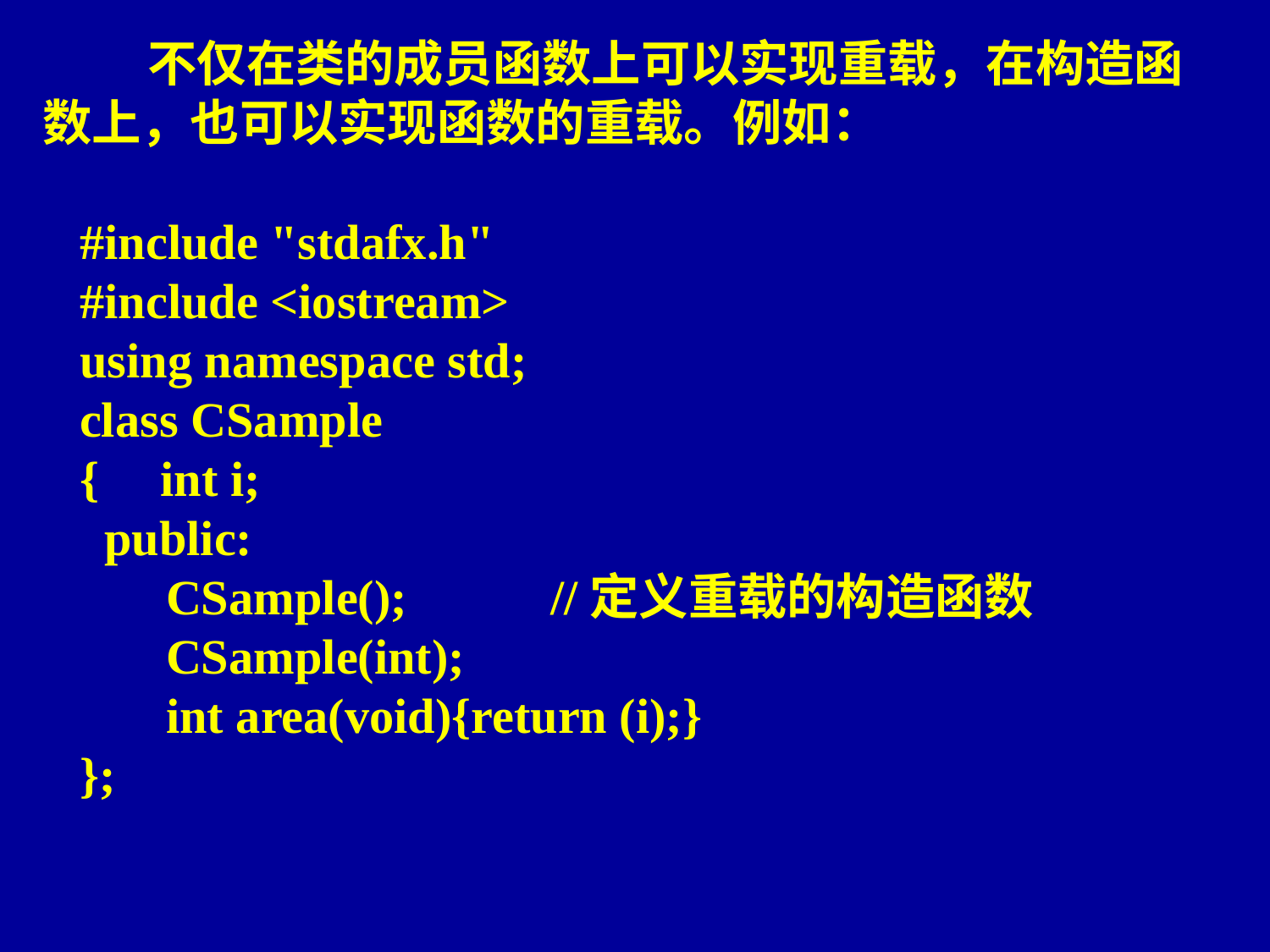

不仅在类的成员函数上可以实现重载，在构造函数上，也可以实现函数的重载。例如：

#include "stdafx.h"
#include <iostream>
using namespace std;
class CSample
{     int i;
  public:
       CSample();		//定义重载的构造函数
       CSample(int);
       int area(void){return (i);}
};